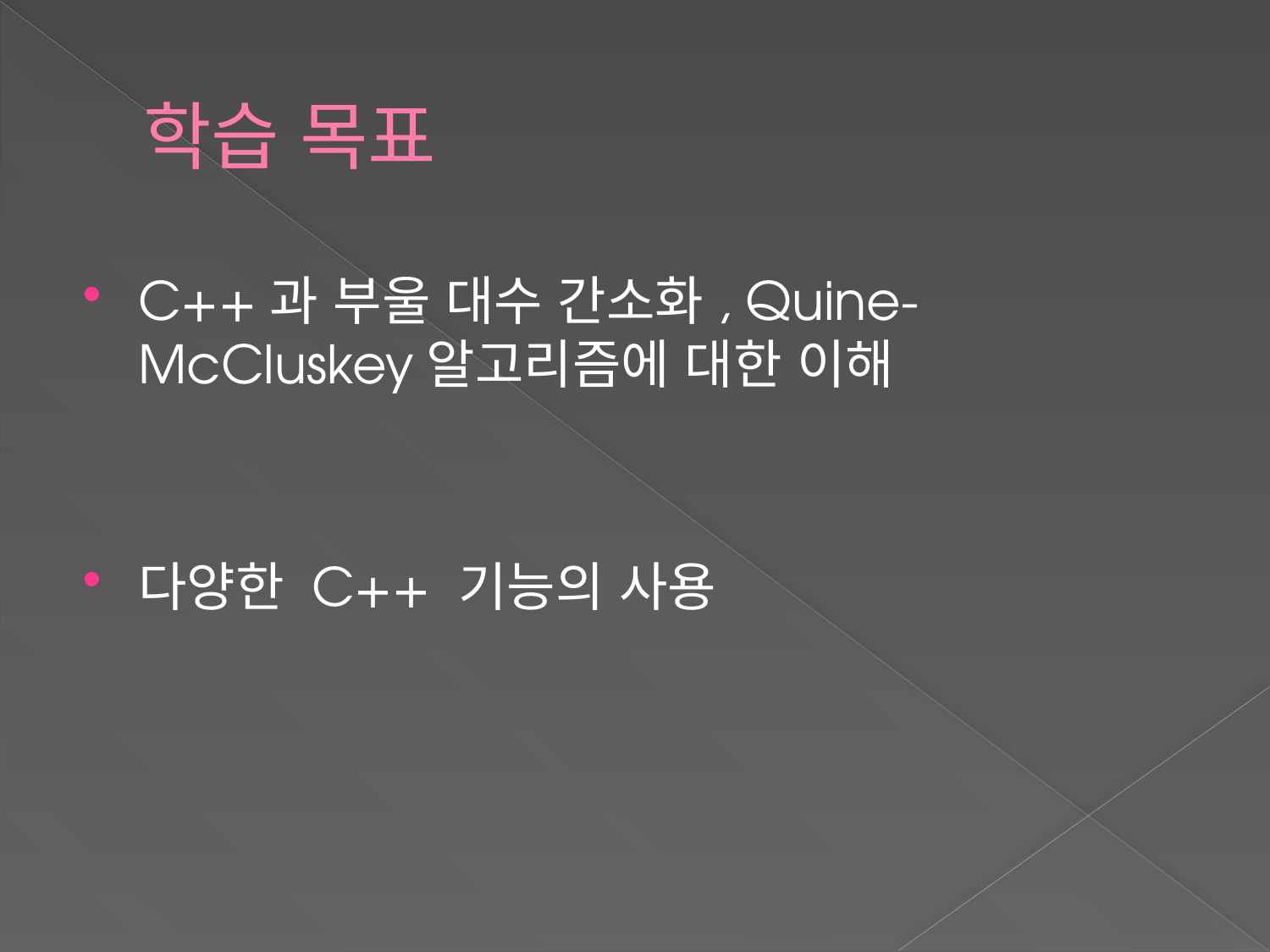

# 학습 목표
C++과 부울 대수 간소화, Quine-McCluskey알고리즘에 대한 이해

다양한 C++ 기능의 사용